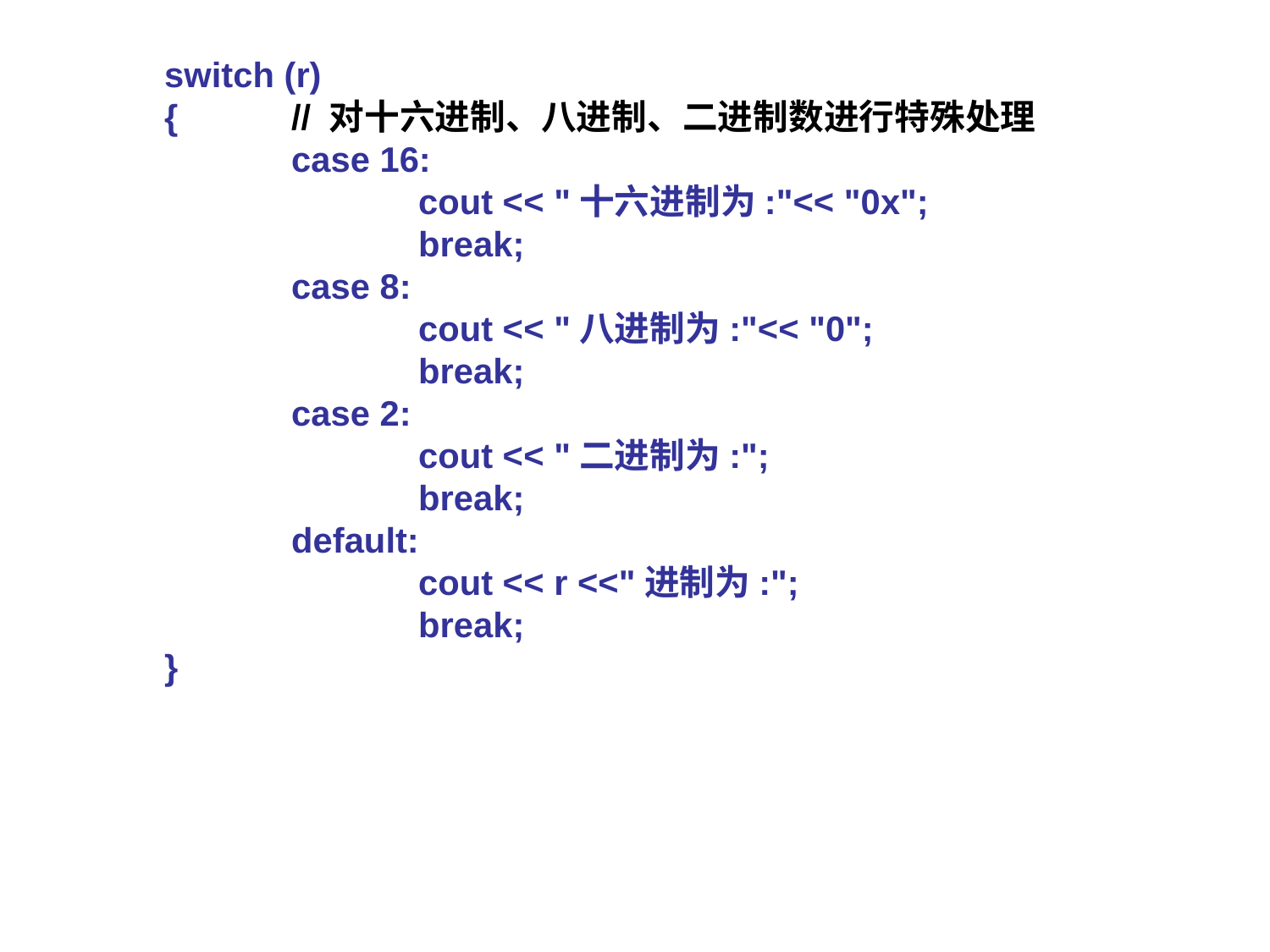

switch (r)
	{	// 对十六进制、八进制、二进制数进行特殊处理
		case 16:
			cout << "十六进制为:"<< "0x";
			break;
	  	case 8:
			cout << "八进制为:"<< "0";
			break;
	  	case 2:
			cout << "二进制为:";
			break;
		default:
			cout << r <<"进制为:";
			break;
	}